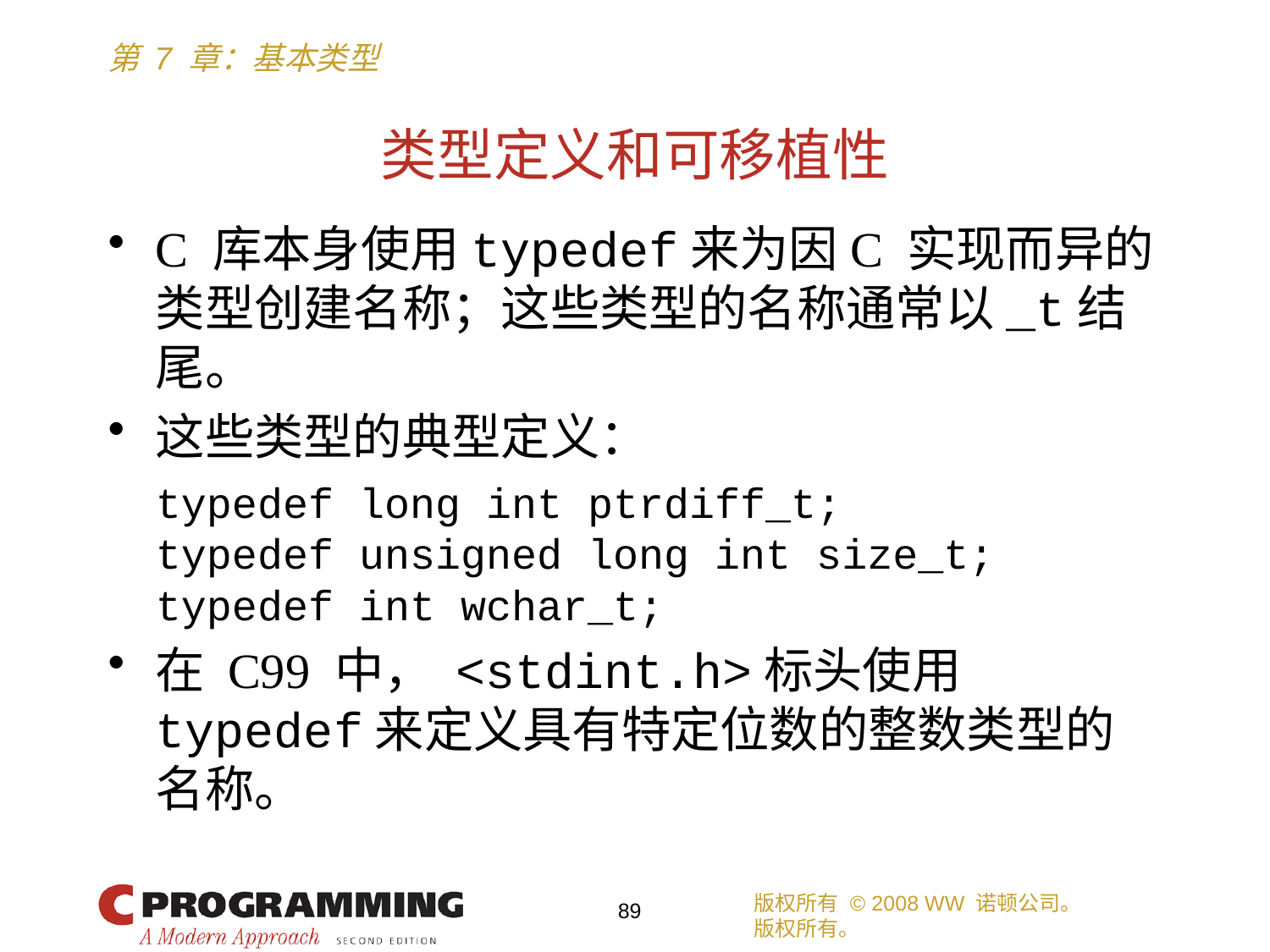

# 类型定义和可移植性
C 库本身使用typedef来为因C 实现而异的类型创建名称；这些类型的名称通常以_t结尾。
这些类型的典型定义：
	typedef long int ptrdiff_t;
	typedef unsigned long int size_t;
	typedef int wchar_t;
在 C99 中， <stdint.h>标头使用typedef来定义具有特定位数的整数类型的名称。
版权所有 © 2008 WW 诺顿公司。
版权所有。
89